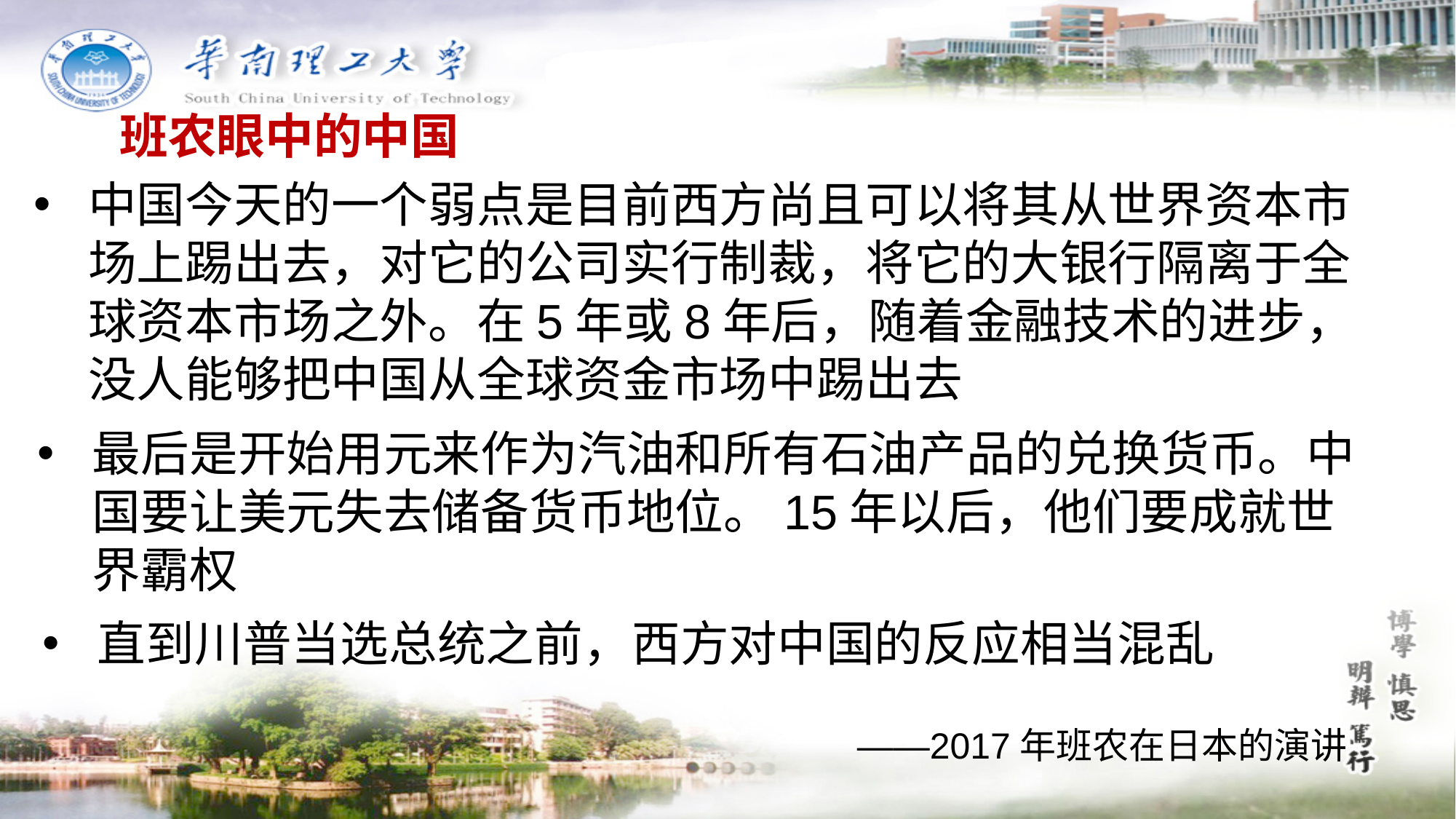

班农眼中的中国
中国今天的一个弱点是目前西方尚且可以将其从世界资本市场上踢出去，对它的公司实行制裁，将它的大银行隔离于全球资本市场之外。在5年或8年后，随着金融技术的进步，没人能够把中国从全球资金市场中踢出去
最后是开始用元来作为汽油和所有石油产品的兑换货币。中国要让美元失去储备货币地位。15年以后，他们要成就世界霸权
直到川普当选总统之前，西方对中国的反应相当混乱
——2017年班农在日本的演讲